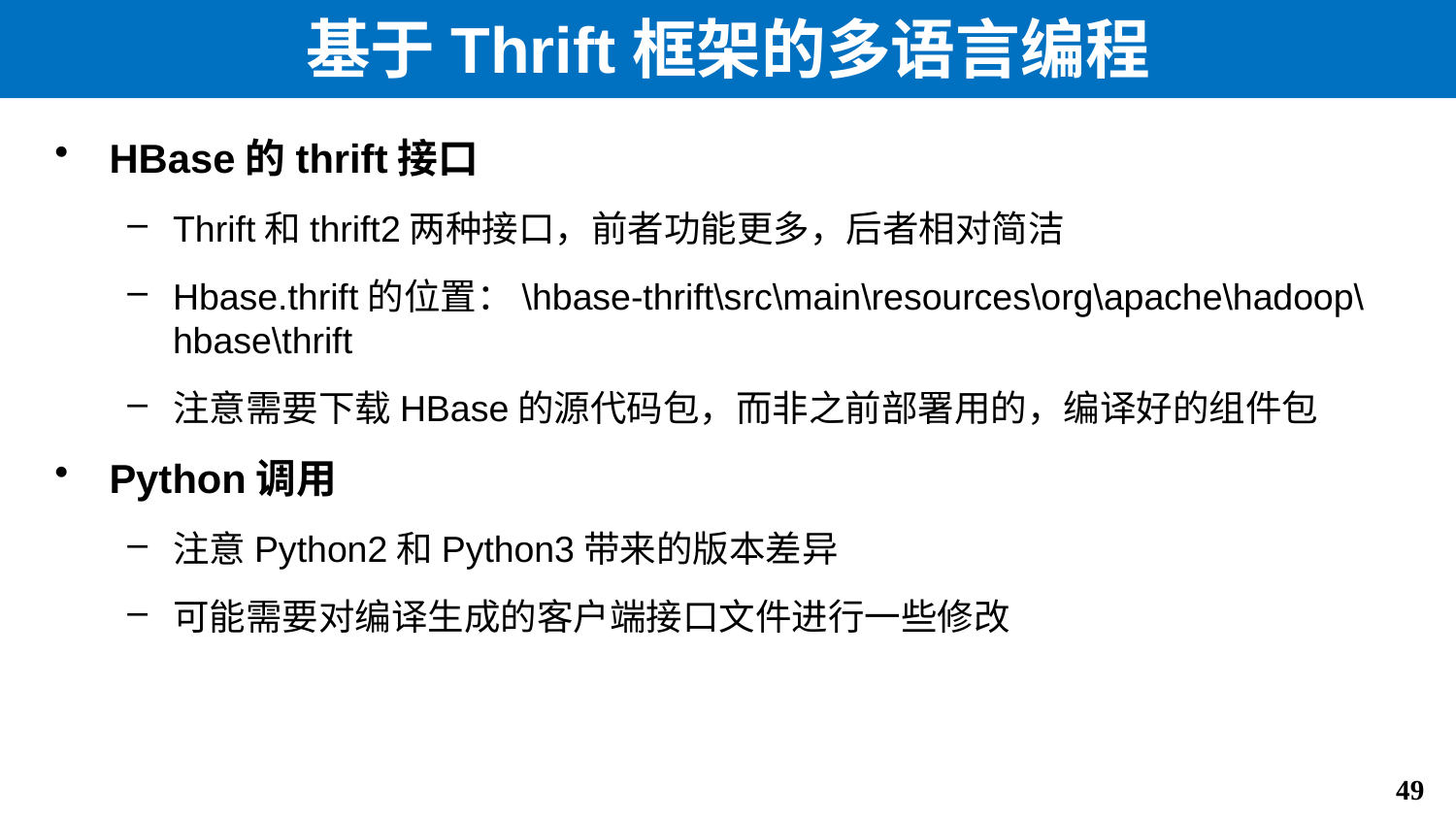

# 基于Thrift框架的多语言编程
HBase的thrift接口
Thrift和thrift2两种接口，前者功能更多，后者相对简洁
Hbase.thrift的位置：\hbase-thrift\src\main\resources\org\apache\hadoop\hbase\thrift
注意需要下载HBase的源代码包，而非之前部署用的，编译好的组件包
Python调用
注意Python2和Python3带来的版本差异
可能需要对编译生成的客户端接口文件进行一些修改